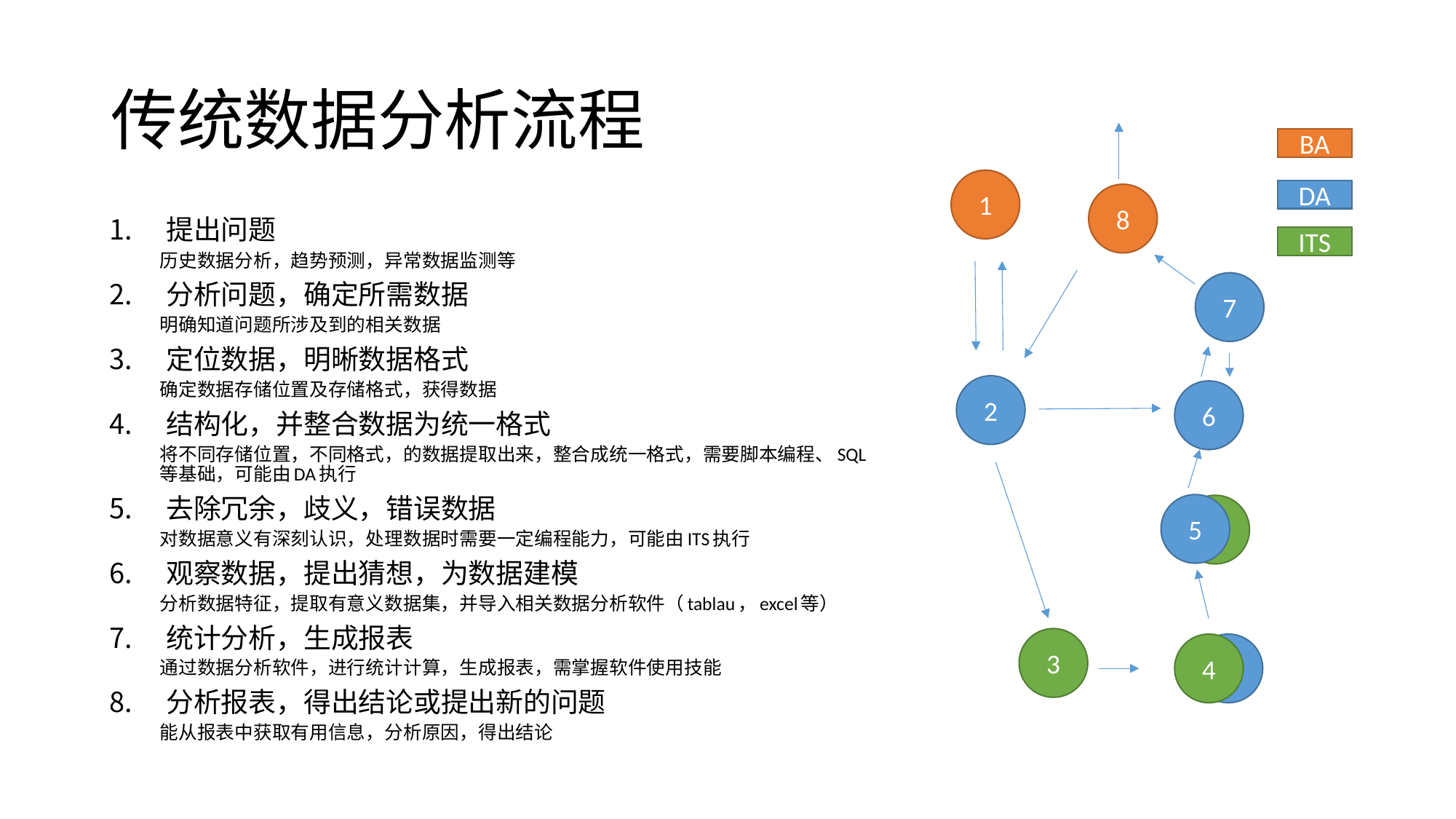

# 传统数据分析流程
BA
1
DA
8
提出问题
历史数据分析，趋势预测，异常数据监测等
分析问题，确定所需数据
明确知道问题所涉及到的相关数据
定位数据，明晰数据格式
确定数据存储位置及存储格式，获得数据
结构化，并整合数据为统一格式
将不同存储位置，不同格式，的数据提取出来，整合成统一格式，需要脚本编程、SQL等基础，可能由DA执行
去除冗余，歧义，错误数据
对数据意义有深刻认识，处理数据时需要一定编程能力，可能由ITS执行
观察数据，提出猜想，为数据建模
分析数据特征，提取有意义数据集，并导入相关数据分析软件（tablau，excel等）
统计分析，生成报表
通过数据分析软件，进行统计计算，生成报表，需掌握软件使用技能
分析报表，得出结论或提出新的问题
能从报表中获取有用信息，分析原因，得出结论

ITS
7
2
6
5
5
3
4
4